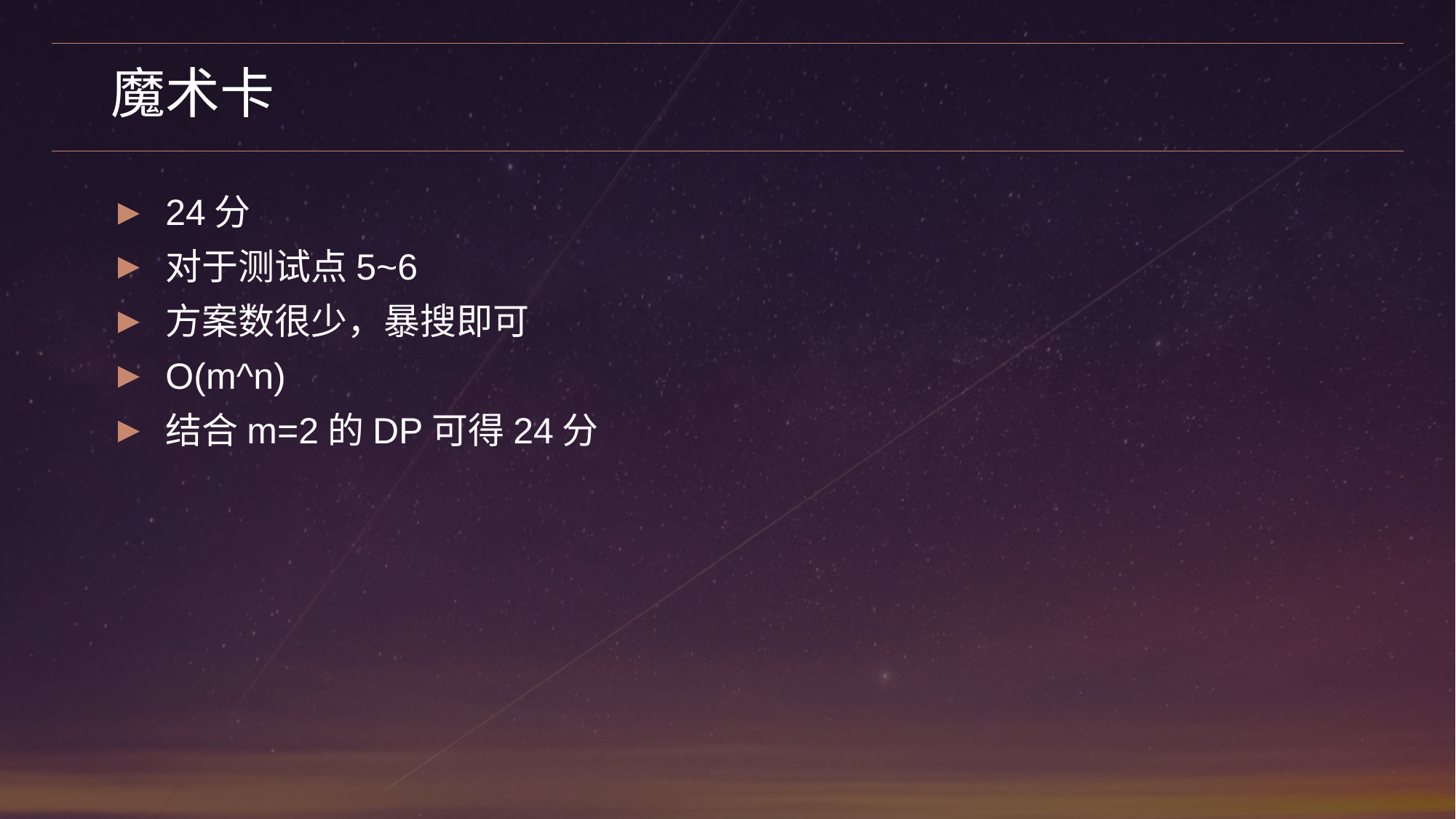

# 魔术卡
24分
对于测试点5~6
方案数很少，暴搜即可
O(m^n)
结合m=2的DP可得24分